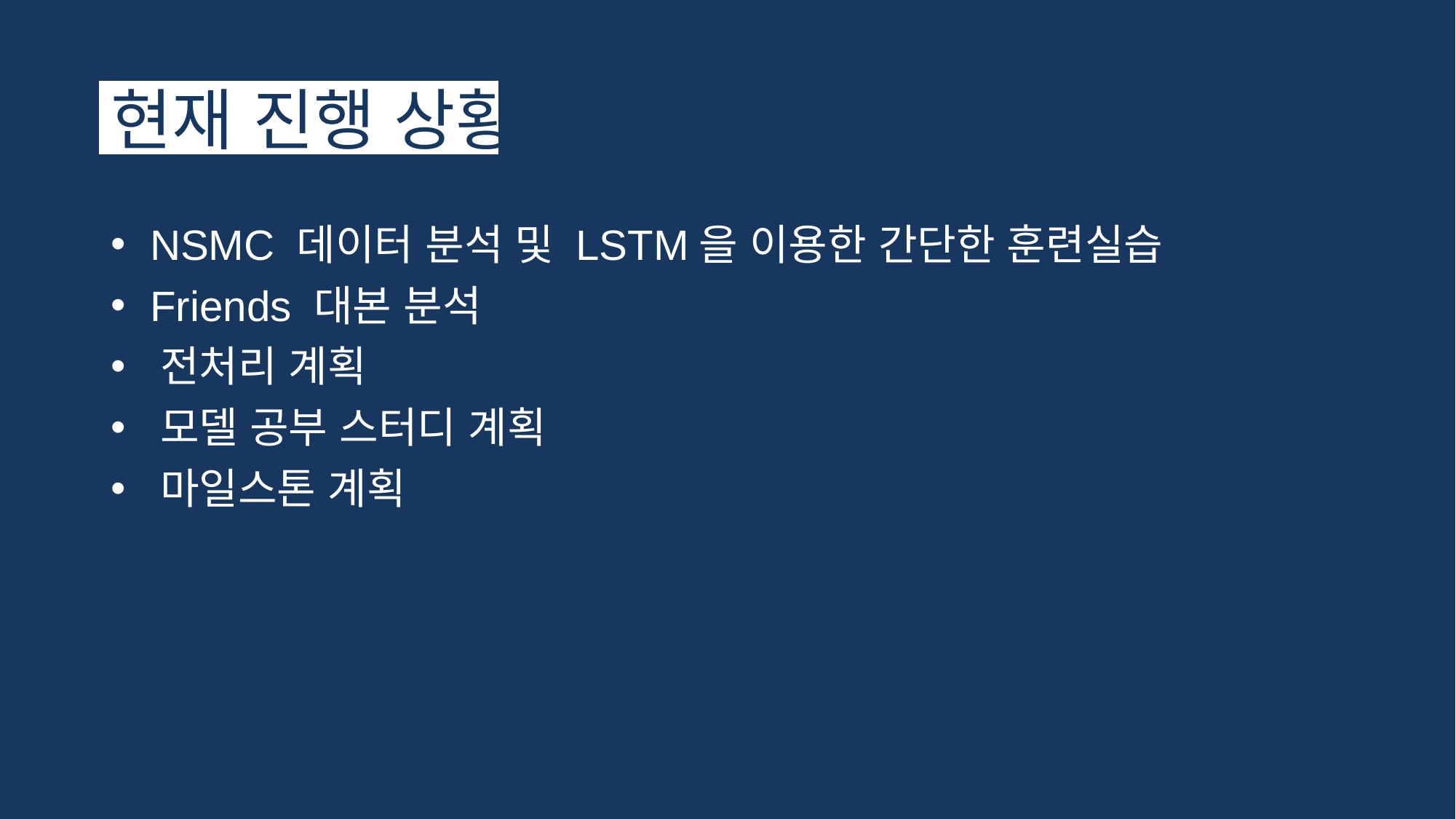

# 현재 진행 상황

 NSMC 데이터 분석 및 LSTM을 이용한 간단한 훈련실습
 Friends 대본 분석
 전처리 계획
 모델 공부 스터디 계획
 마일스톤 계획